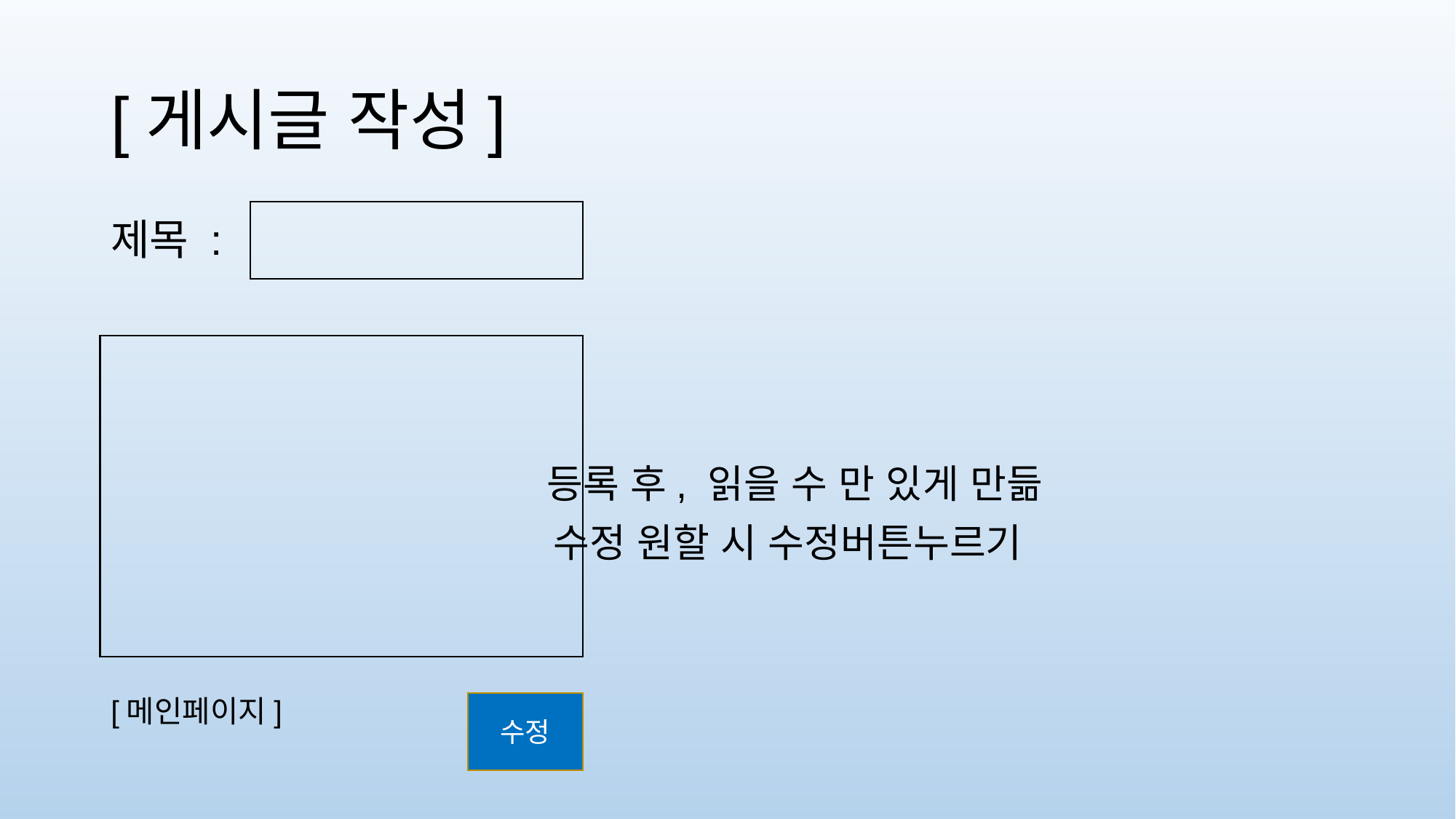

# [게시글 작성]

제목 :

                                    등록 후, 읽을 수 만 있게 만듦
                                       수정 원할 시 수정버튼누르기

[메인페이지]

수정